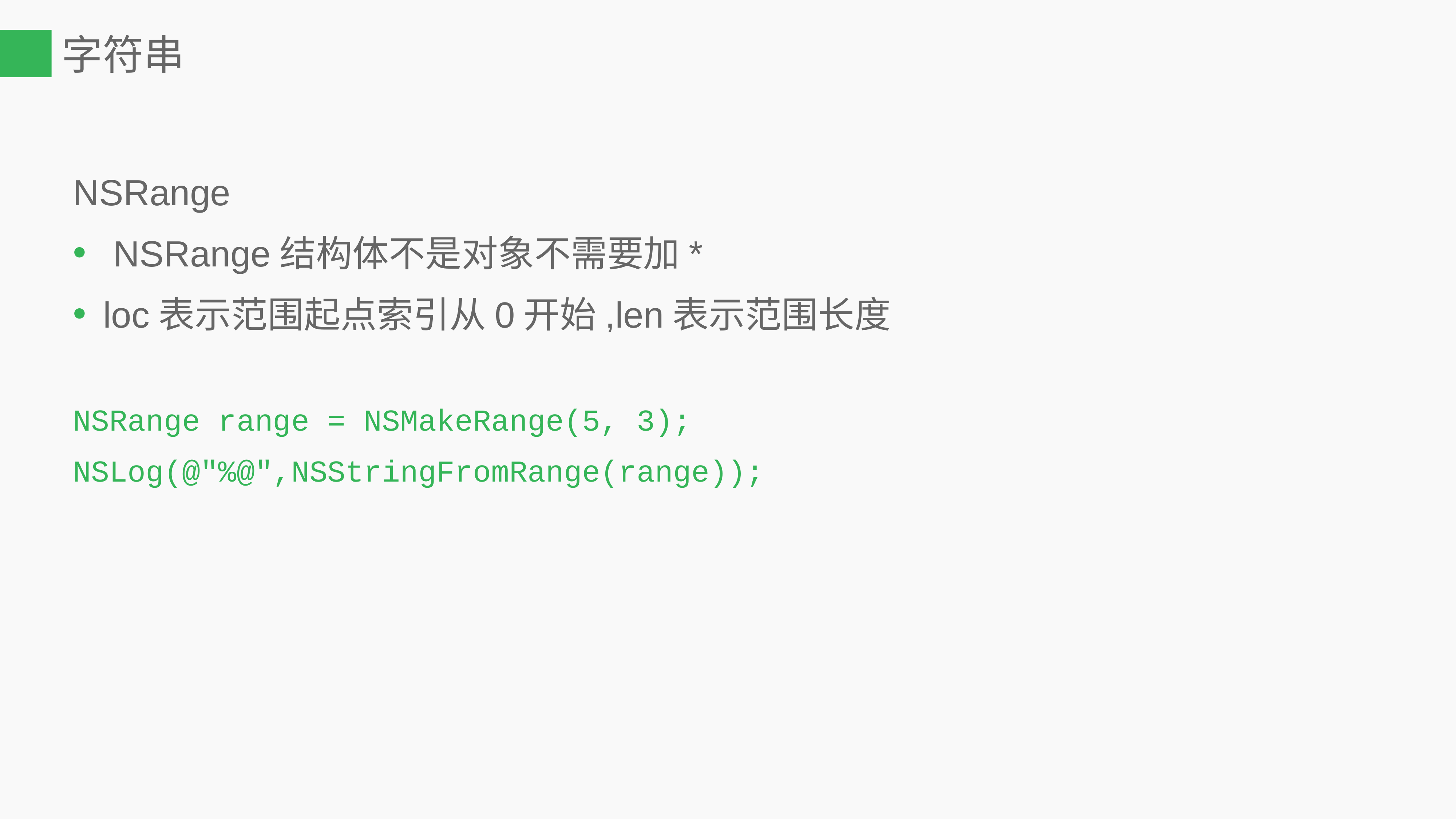

# 字符串
NSRange
 NSRange结构体不是对象不需要加*
loc表示范围起点索引从0开始,len表示范围长度

NSRange range = NSMakeRange(5, 3);
NSLog(@"%@",NSStringFromRange(range));